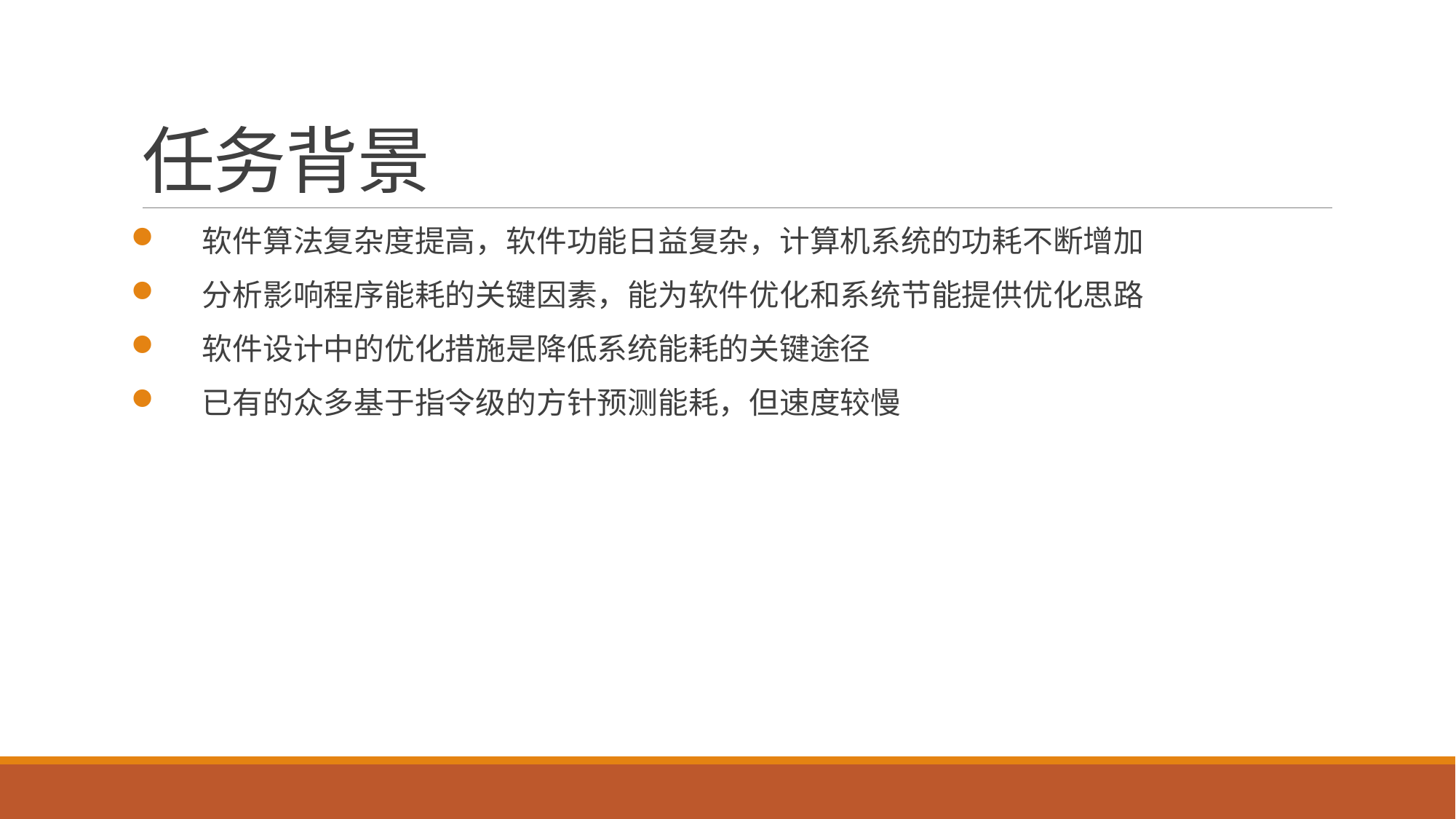

# 任务背景
     软件算法复杂度提高，软件功能日益复杂，计算机系统的功耗不断增加
     分析影响程序能耗的关键因素，能为软件优化和系统节能提供优化思路
     软件设计中的优化措施是降低系统能耗的关键途径
     已有的众多基于指令级的方针预测能耗，但速度较慢